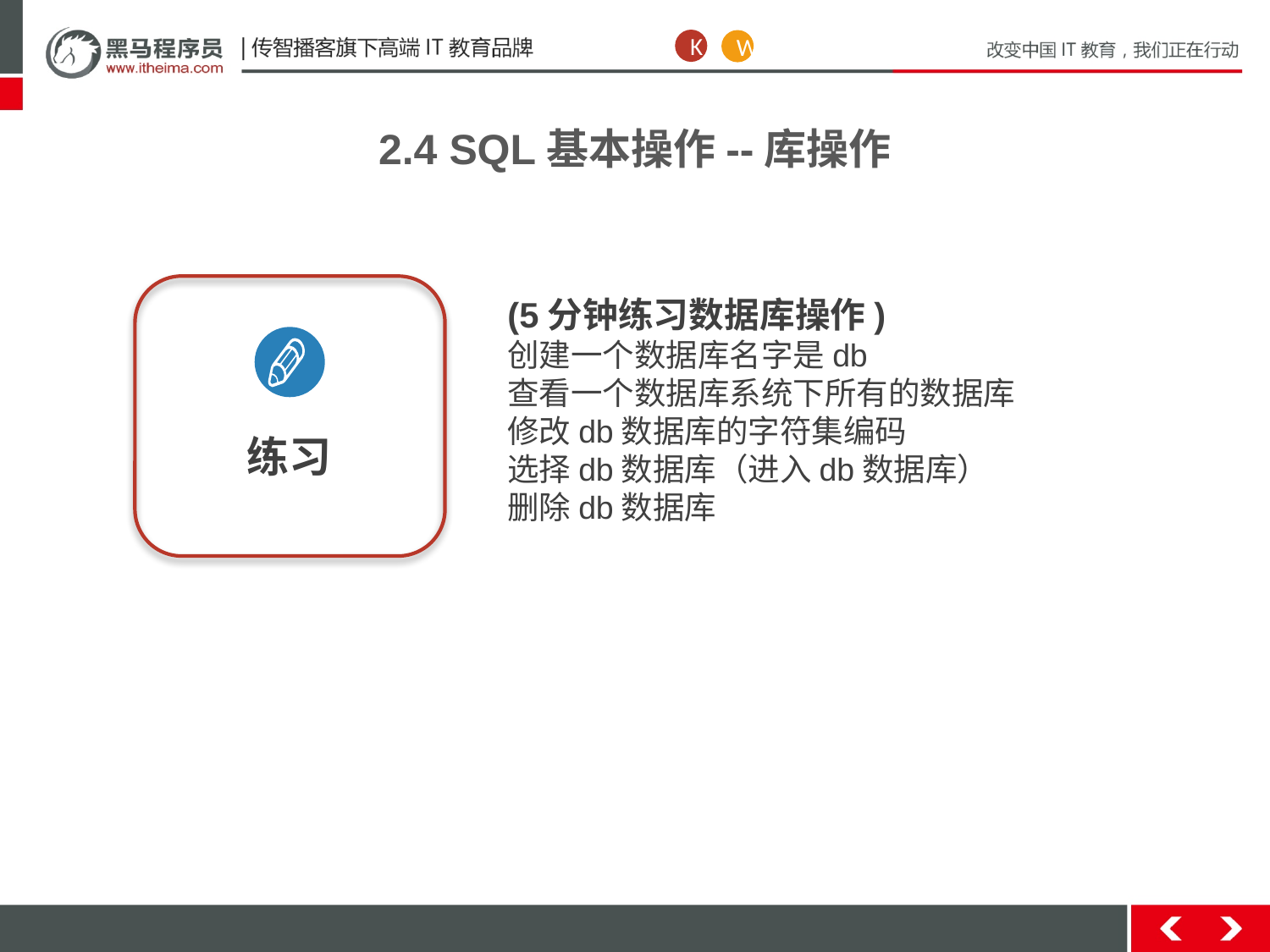

K
W
2.4 SQL基本操作--库操作

练习
(5分钟练习数据库操作)
创建一个数据库名字是db
查看一个数据库系统下所有的数据库
修改db数据库的字符集编码
选择db数据库（进入db数据库）
删除db数据库